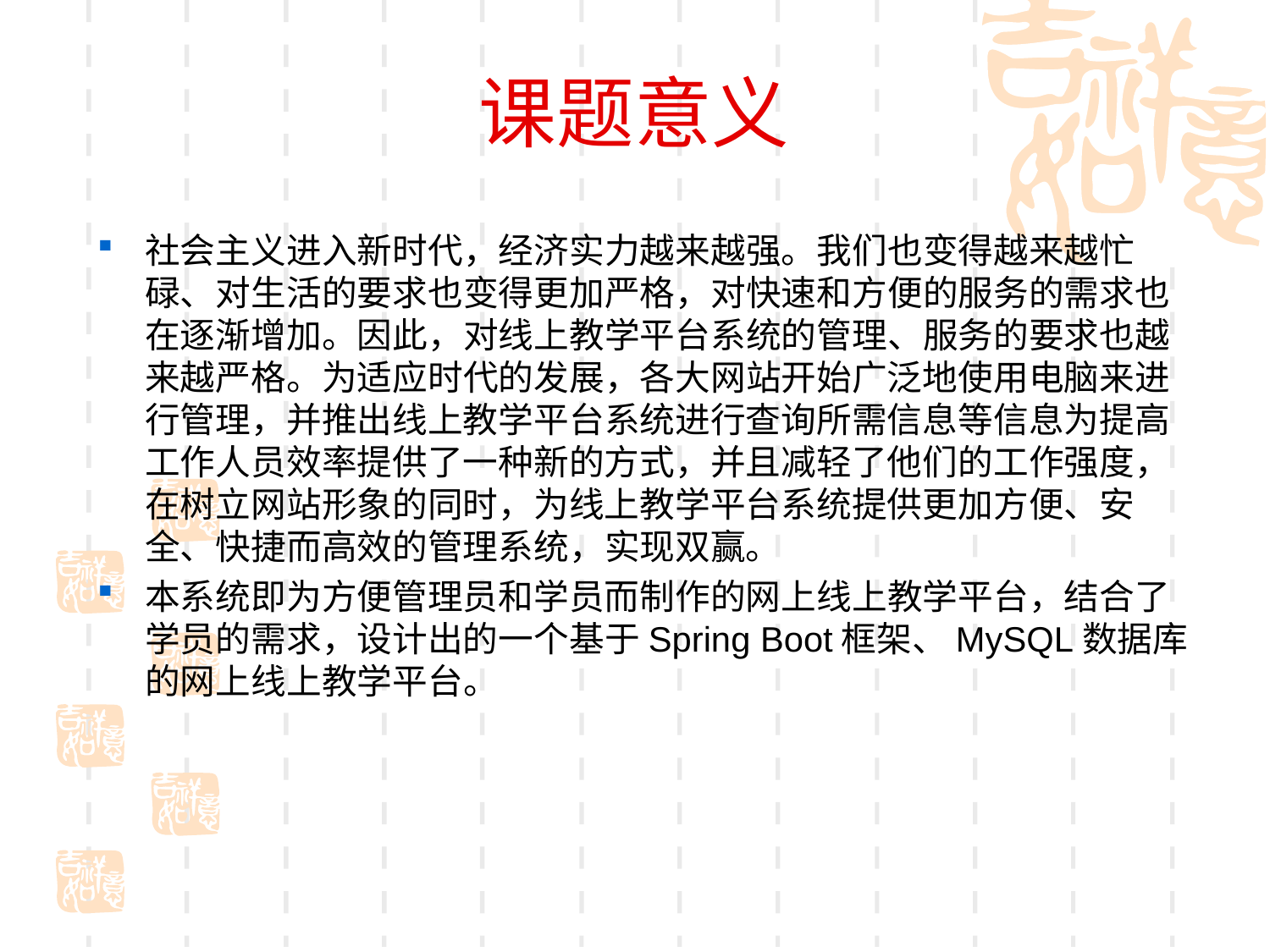

# 课题意义
社会主义进入新时代，经济实力越来越强。我们也变得越来越忙碌、对生活的要求也变得更加严格，对快速和方便的服务的需求也在逐渐增加。因此，对线上教学平台系统的管理、服务的要求也越来越严格。为适应时代的发展，各大网站开始广泛地使用电脑来进行管理，并推出线上教学平台系统进行查询所需信息等信息为提高工作人员效率提供了一种新的方式，并且减轻了他们的工作强度，在树立网站形象的同时，为线上教学平台系统提供更加方便、安全、快捷而高效的管理系统，实现双赢。
本系统即为方便管理员和学员而制作的网上线上教学平台，结合了学员的需求，设计出的一个基于Spring Boot框架、MySQL数据库的网上线上教学平台。